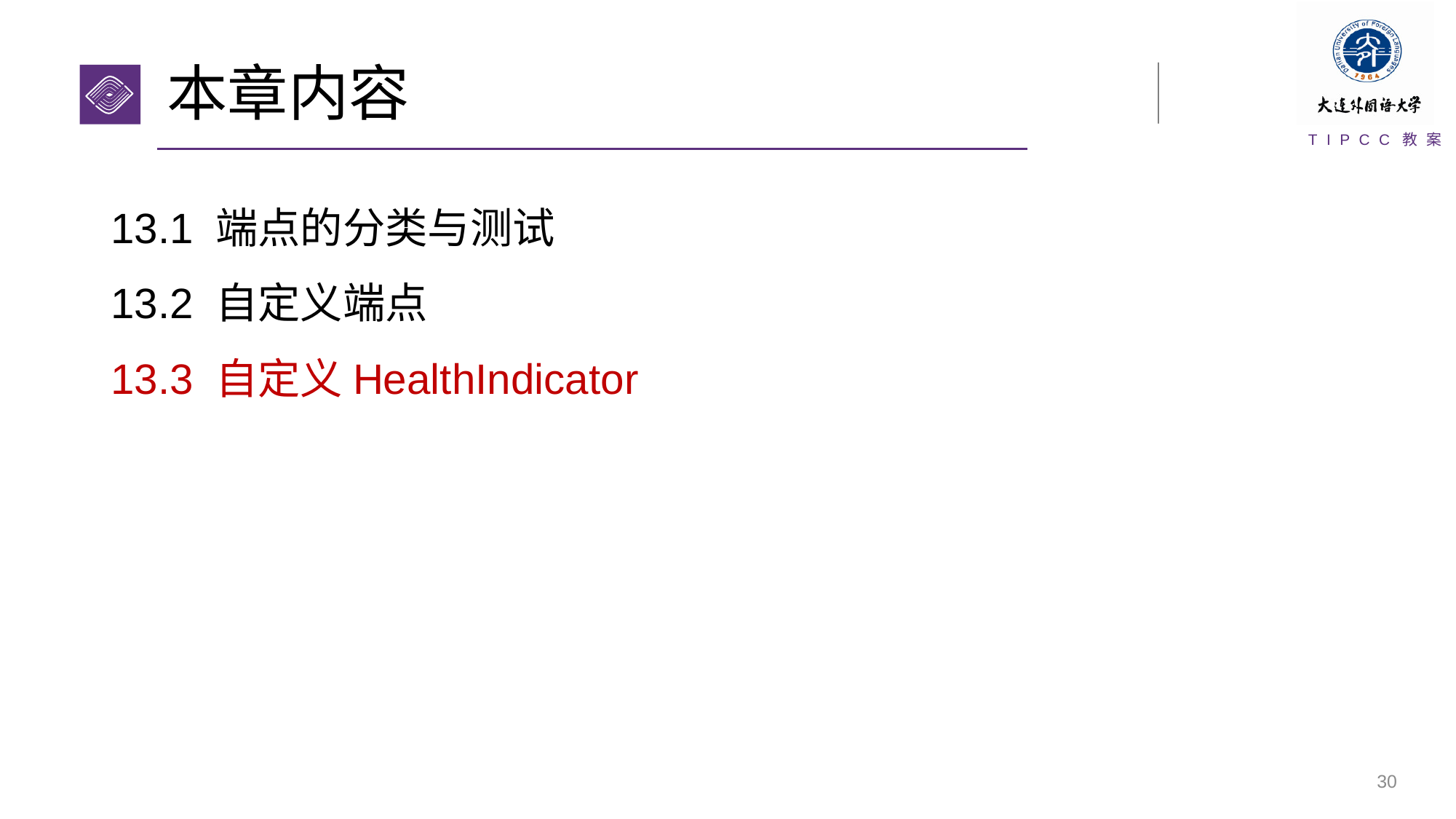

# 本章内容
13.1 端点的分类与测试
13.2 自定义端点
13.3 自定义HealthIndicator
30